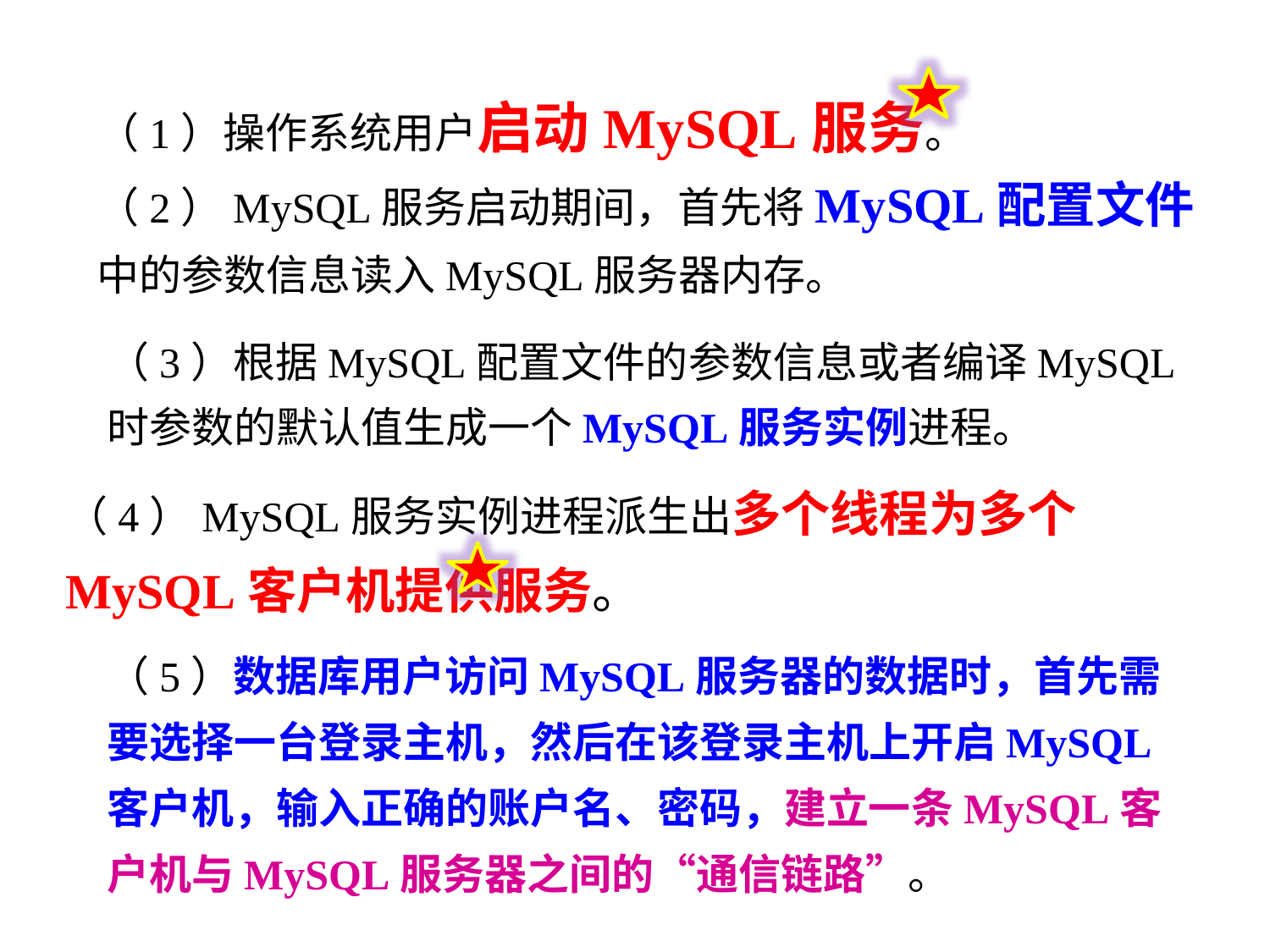

（1）操作系统用户启动MySQL服务。

（2）MySQL服务启动期间，首先将MySQL配置文件中的参数信息读入MySQL服务器内存。
（3）根据MySQL配置文件的参数信息或者编译MySQL时参数的默认值生成一个MySQL服务实例进程。
（4）MySQL服务实例进程派生出多个线程为多个MySQL客户机提供服务。

（5）数据库用户访问MySQL服务器的数据时，首先需要选择一台登录主机，然后在该登录主机上开启MySQL客户机，输入正确的账户名、密码，建立一条MySQL客户机与MySQL服务器之间的“通信链路”。